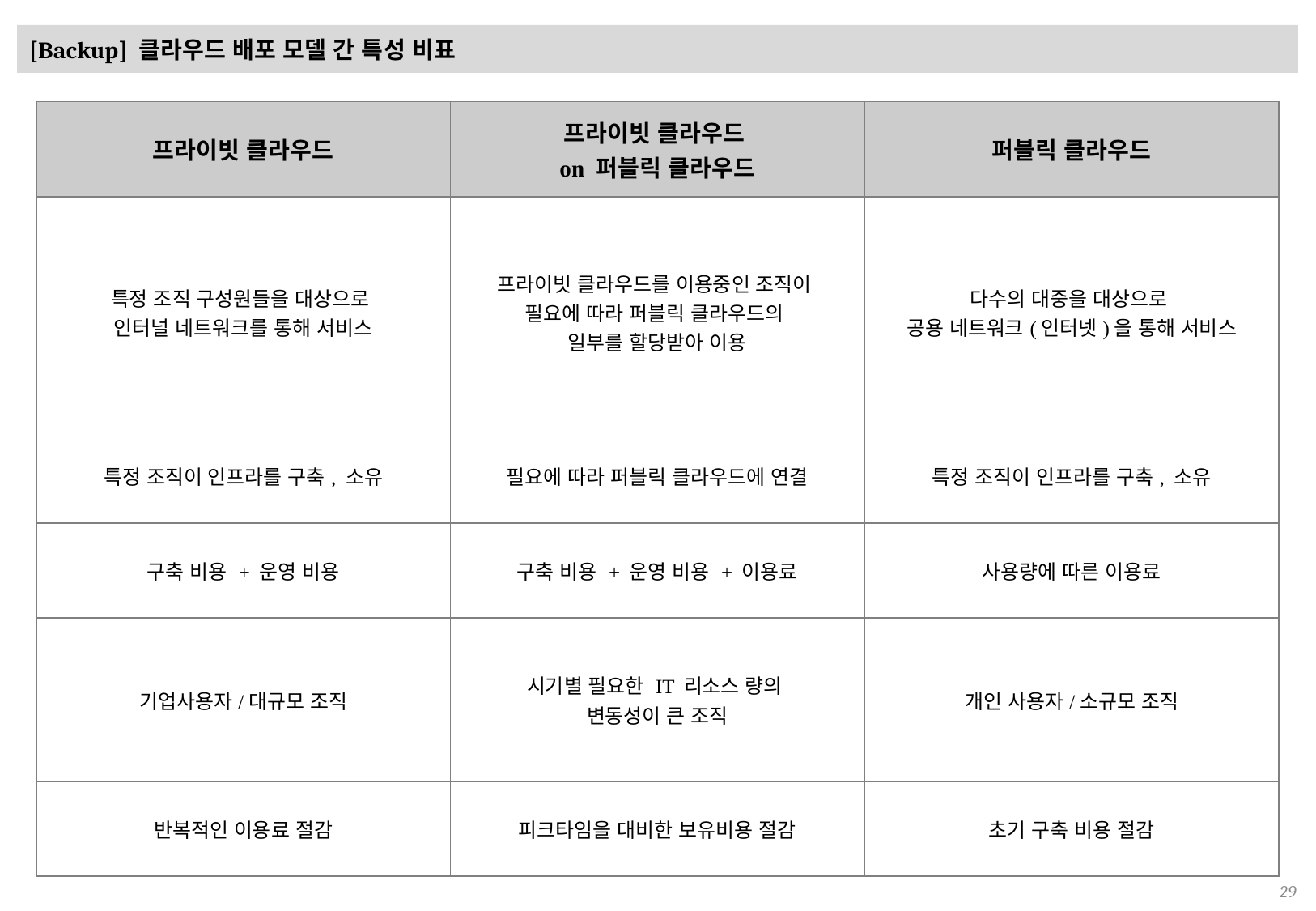

# [Backup] 클라우드 배포 모델 간 특성 비표
| 프라이빗 클라우드 | 프라이빗 클라우드 on 퍼블릭 클라우드 | 퍼블릭 클라우드 |
| --- | --- | --- |
| 특정 조직 구성원들을 대상으로 인터널 네트워크를 통해 서비스 | 프라이빗 클라우드를 이용중인 조직이 필요에 따라 퍼블릭 클라우드의 일부를 할당받아 이용 | 다수의 대중을 대상으로 공용 네트워크(인터넷)을 통해 서비스 |
| 특정 조직이 인프라를 구축, 소유 | 필요에 따라 퍼블릭 클라우드에 연결 | 특정 조직이 인프라를 구축, 소유 |
| 구축 비용 + 운영 비용 | 구축 비용 + 운영 비용 + 이용료 | 사용량에 따른 이용료 |
| 기업사용자/대규모 조직 | 시기별 필요한 IT 리소스 량의 변동성이 큰 조직 | 개인 사용자/소규모 조직 |
| 반복적인 이용료 절감 | 피크타임을 대비한 보유비용 절감 | 초기 구축 비용 절감 |